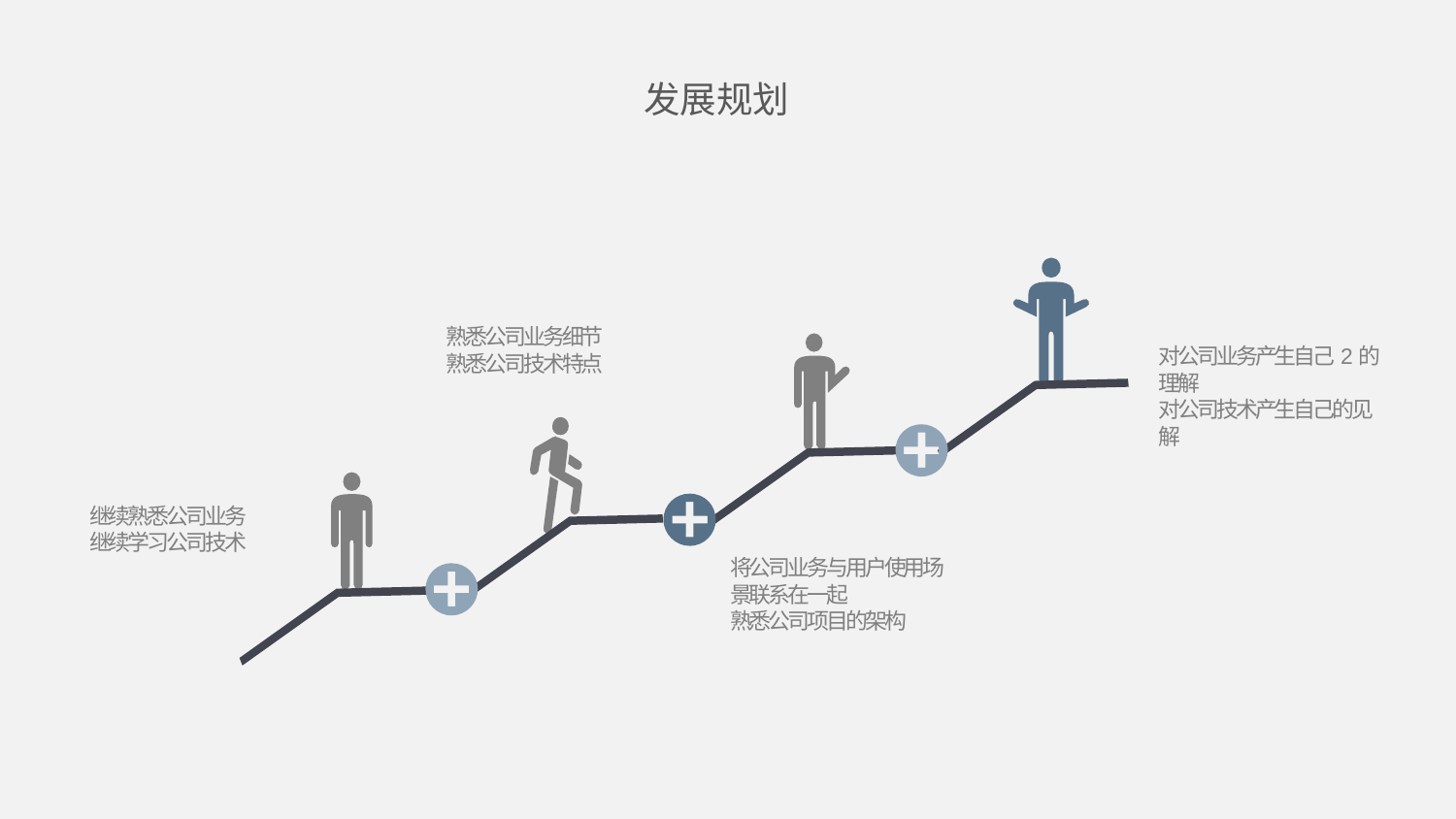

发展规划

熟悉公司业务细节
熟悉公司技术特点

对公司业务产生自己2的理解
对公司技术产生自己的见解

继续熟悉公司业务
继续学习公司技术

将公司业务与用户使用场景联系在一起
熟悉公司项目的架构